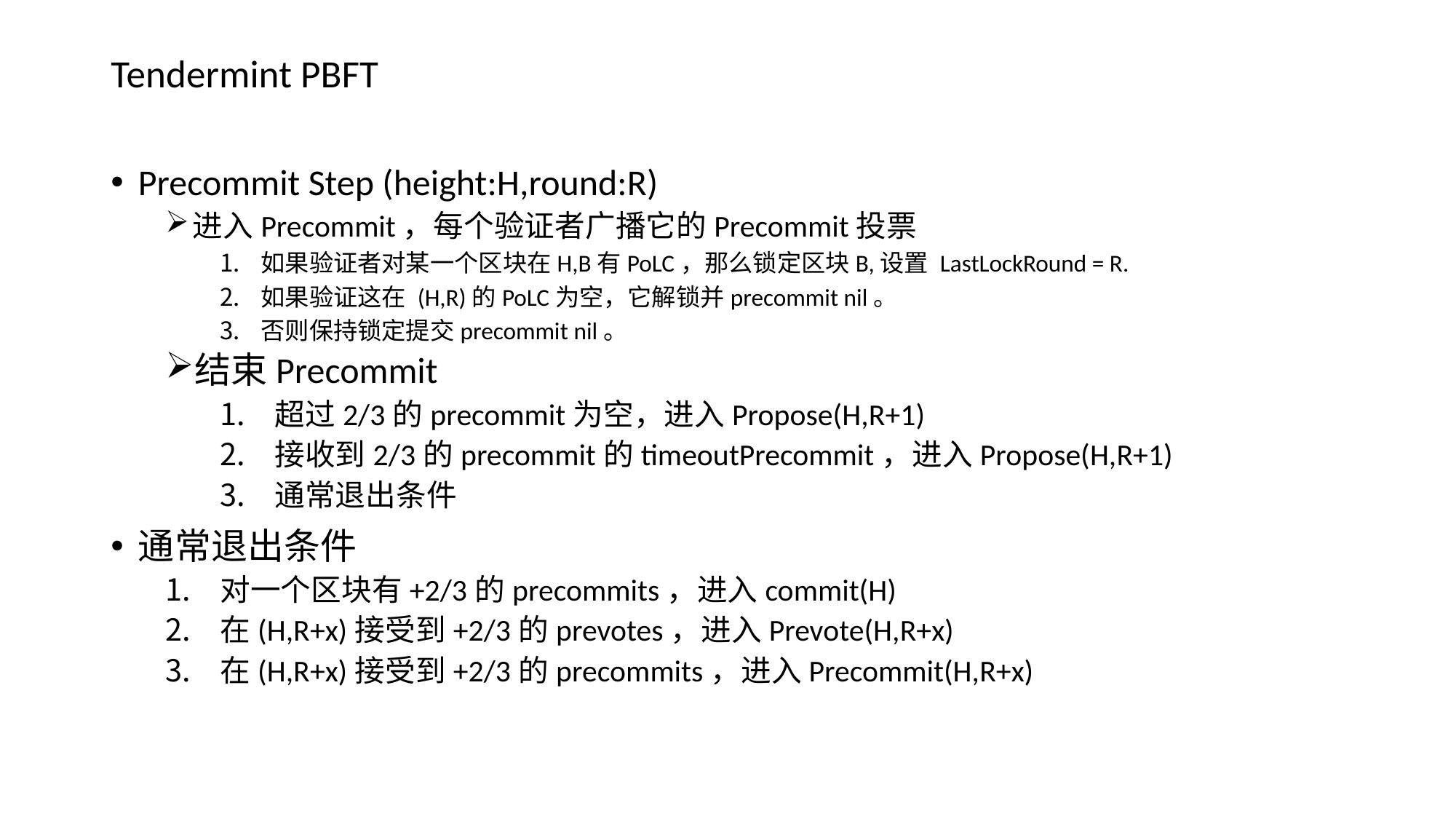

# Tendermint PBFT
Precommit Step (height:H,round:R)
进入Precommit，每个验证者广播它的Precommit投票
如果验证者对某一个区块在H,B有PoLC，那么锁定区块B,设置 LastLockRound = R.
如果验证这在 (H,R)的PoLC为空，它解锁并precommit nil。
否则保持锁定提交precommit nil。
结束Precommit
超过2/3的precommit为空，进入Propose(H,R+1)
接收到2/3的precommit的timeoutPrecommit，进入Propose(H,R+1)
通常退出条件
通常退出条件
对一个区块有+2/3的precommits，进入commit(H)
在(H,R+x)接受到+2/3的prevotes，进入Prevote(H,R+x)
在(H,R+x)接受到+2/3的precommits，进入Precommit(H,R+x)